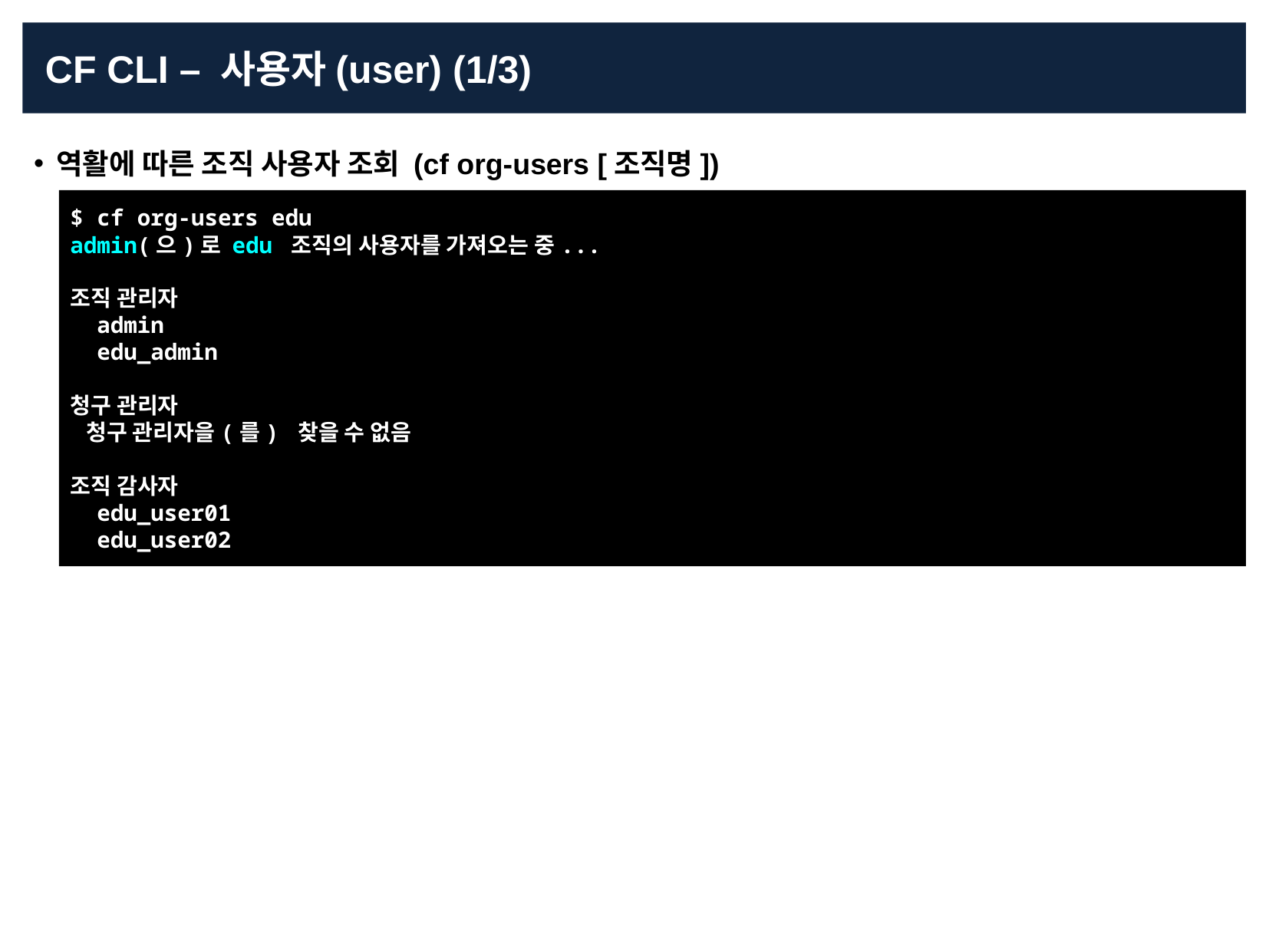

CF CLI – 사용자(user) (1/3)
역활에 따른 조직 사용자 조회 (cf org-users [조직명])
$ cf org-users edu
admin(으)로 edu 조직의 사용자를 가져오는 중...

조직 관리자
  admin
  edu_admin

청구 관리자
  청구 관리자을(를) 찾을 수 없음

조직 감사자
  edu_user01
  edu_user02